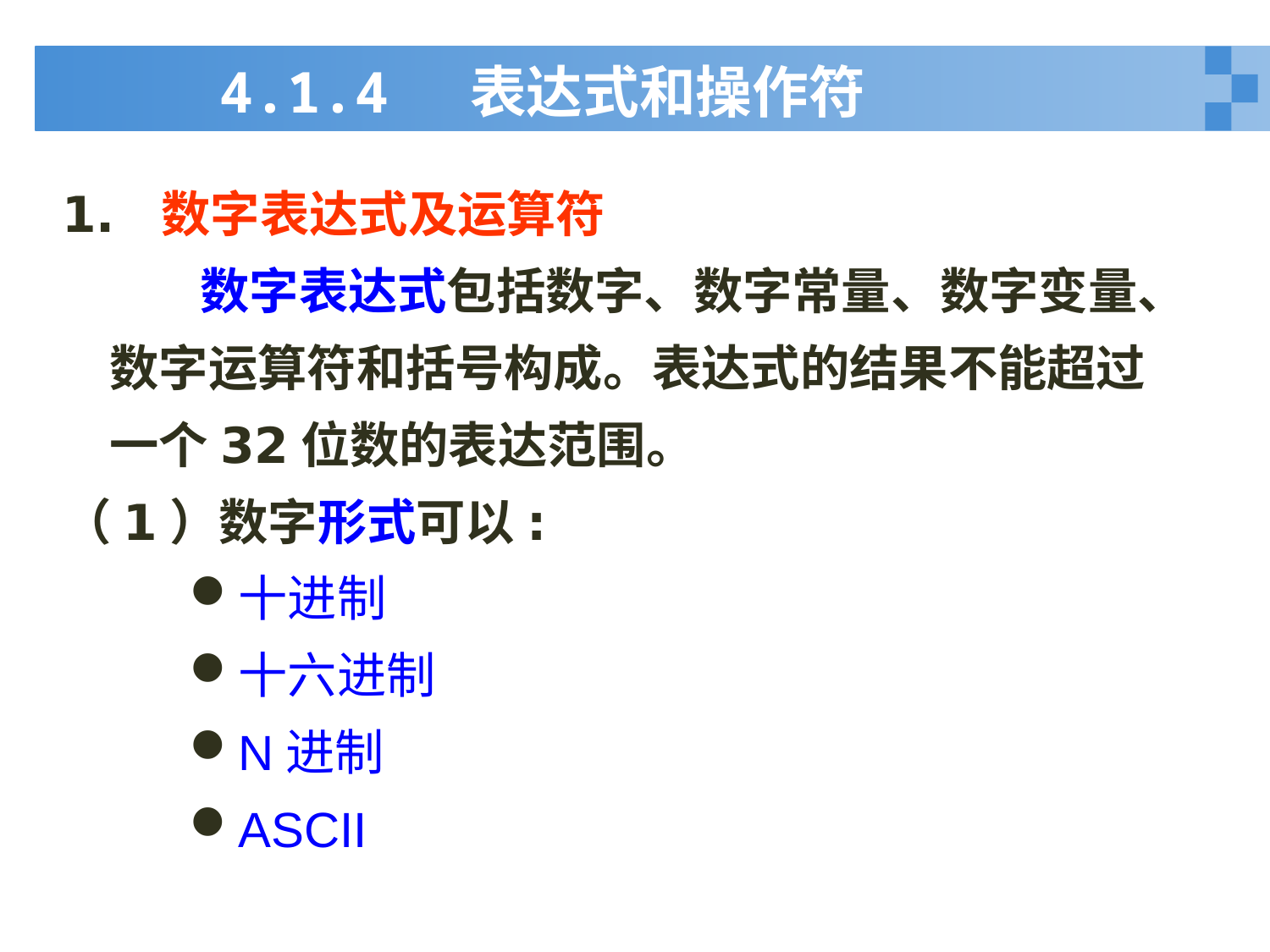

# 4.1.4  表达式和操作符
1.  数字表达式及运算符
	       数字表达式包括数字、数字常量、数字变量、数字运算符和括号构成。表达式的结果不能超过一个32位数的表达范围。
（1）数字形式可以:
十进制
十六进制
N进制
ASCII